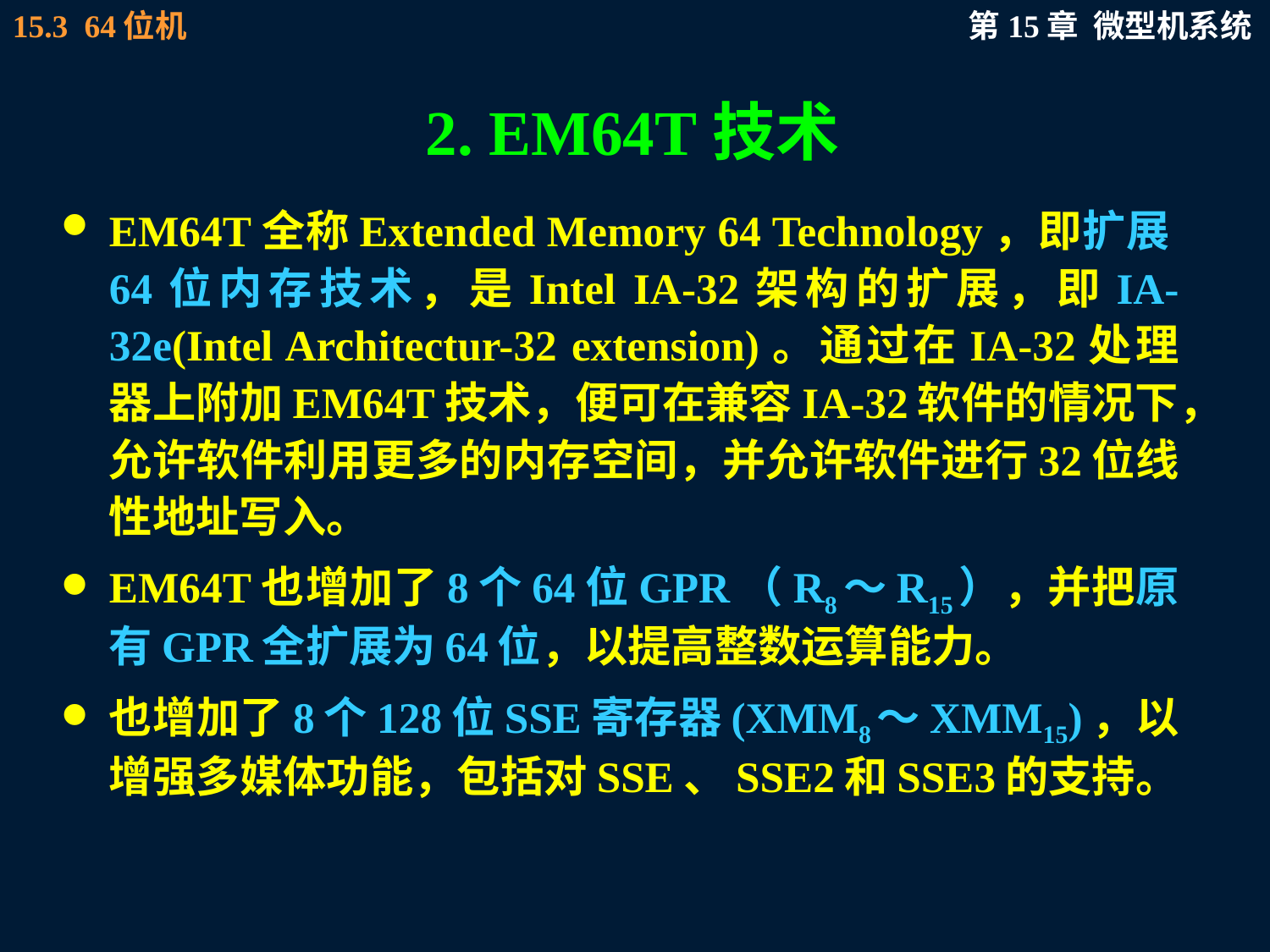

# 2. EM64T技术
EM64T全称Extended Memory 64 Technology，即扩展64位内存技术，是Intel IA-32架构的扩展，即IA-32e(Intel Architectur-32 extension)。通过在IA-32处理器上附加EM64T技术，便可在兼容IA-32软件的情况下，允许软件利用更多的内存空间，并允许软件进行32位线性地址写入。
EM64T也增加了8个64位GPR（R8～R15），并把原有GPR全扩展为64位，以提高整数运算能力。
也增加了8个128位SSE寄存器(XMM8～XMM15)，以增强多媒体功能，包括对SSE、SSE2和SSE3的支持。